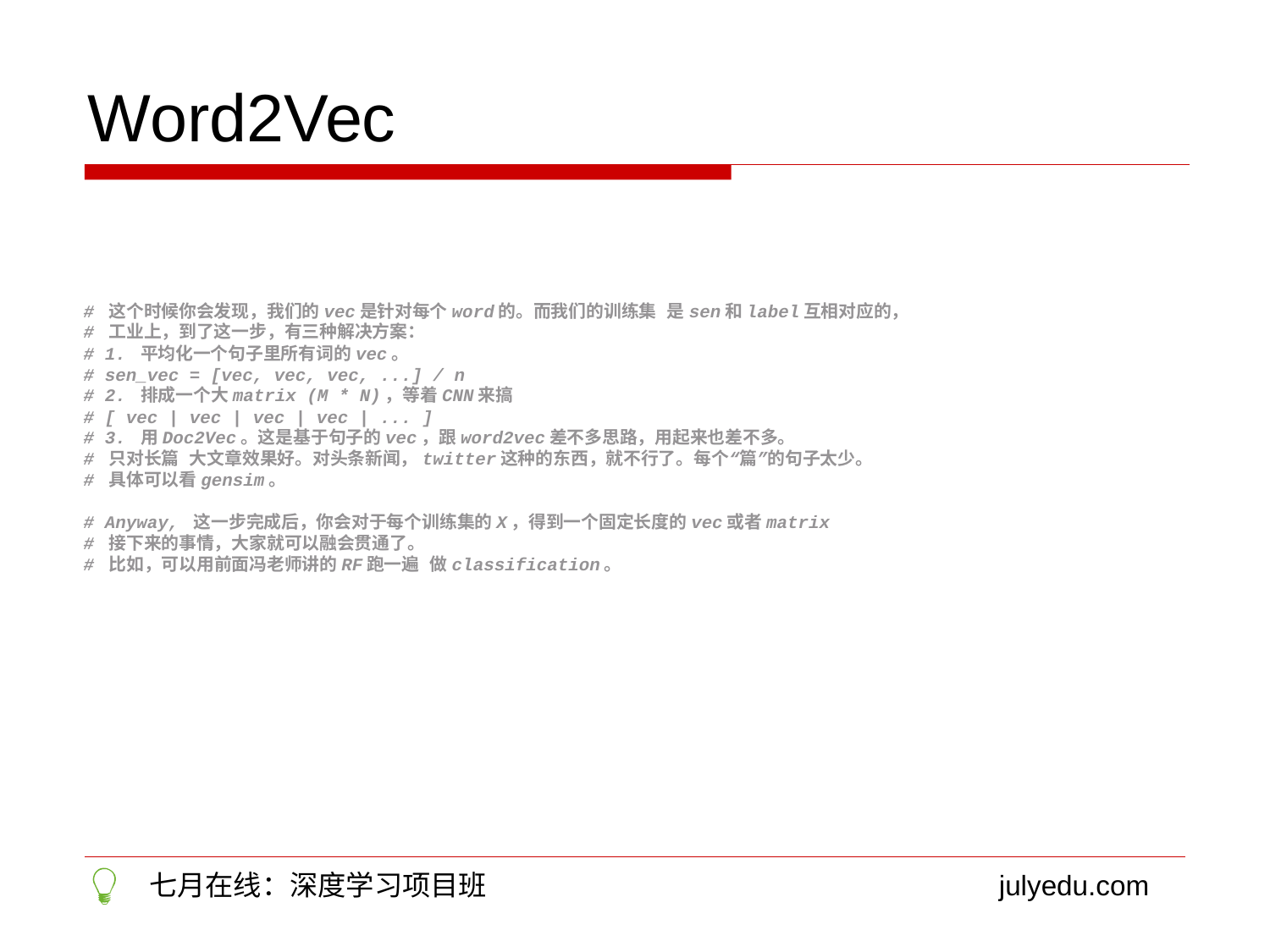

Word2Vec
# 这个时候你会发现，我们的vec是针对每个word的。而我们的训练集 是sen和label互相对应的，
# 工业上，到了这一步，有三种解决方案：
# 1. 平均化一个句子里所有词的vec。
# sen_vec = [vec, vec, vec, ...] / n
# 2. 排成一个大matrix (M * N)，等着CNN来搞
# [ vec | vec | vec | vec | ... ]
# 3. 用Doc2Vec。这是基于句子的vec，跟word2vec差不多思路，用起来也差不多。
# 只对长篇 大文章效果好。对头条新闻，twitter这种的东西，就不行了。每个“篇”的句子太少。
# 具体可以看gensim。

# Anyway, 这一步完成后，你会对于每个训练集的X，得到一个固定长度的vec或者matrix
# 接下来的事情，大家就可以融会贯通了。
# 比如，可以用前面冯老师讲的RF跑一遍 做classification。